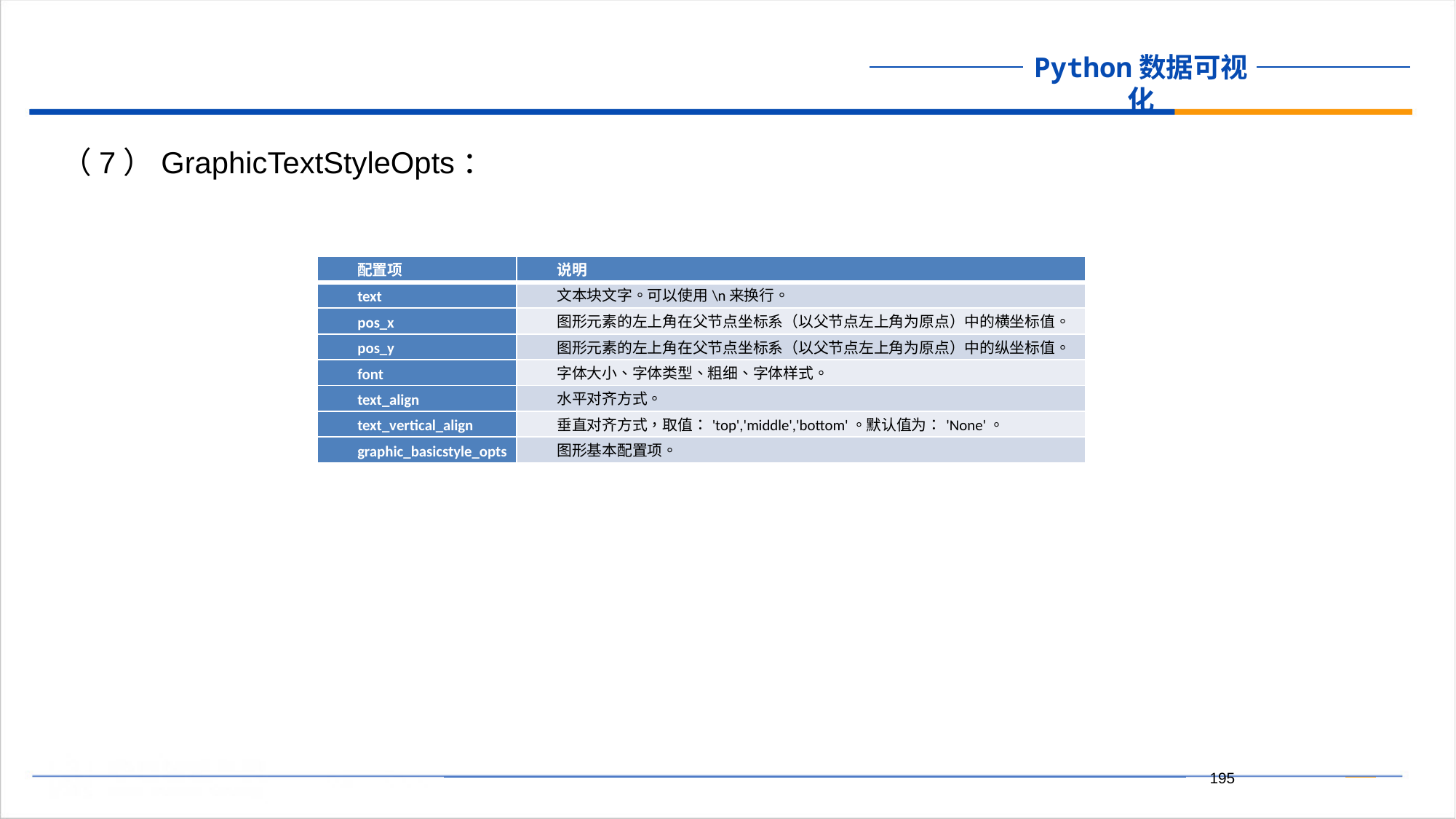

（7）GraphicTextStyleOpts：
| 配置项 | 说明 |
| --- | --- |
| text | 文本块文字。可以使用\n来换行。 |
| pos\_x | 图形元素的左上角在父节点坐标系（以父节点左上角为原点）中的横坐标值。 |
| pos\_y | 图形元素的左上角在父节点坐标系（以父节点左上角为原点）中的纵坐标值。 |
| font | 字体大小、字体类型、粗细、字体样式。 |
| text\_align | 水平对齐方式。 |
| text\_vertical\_align | 垂直对齐方式，取值：'top','middle','bottom'。默认值为：'None'。 |
| graphic\_basicstyle\_opts | 图形基本配置项。 |